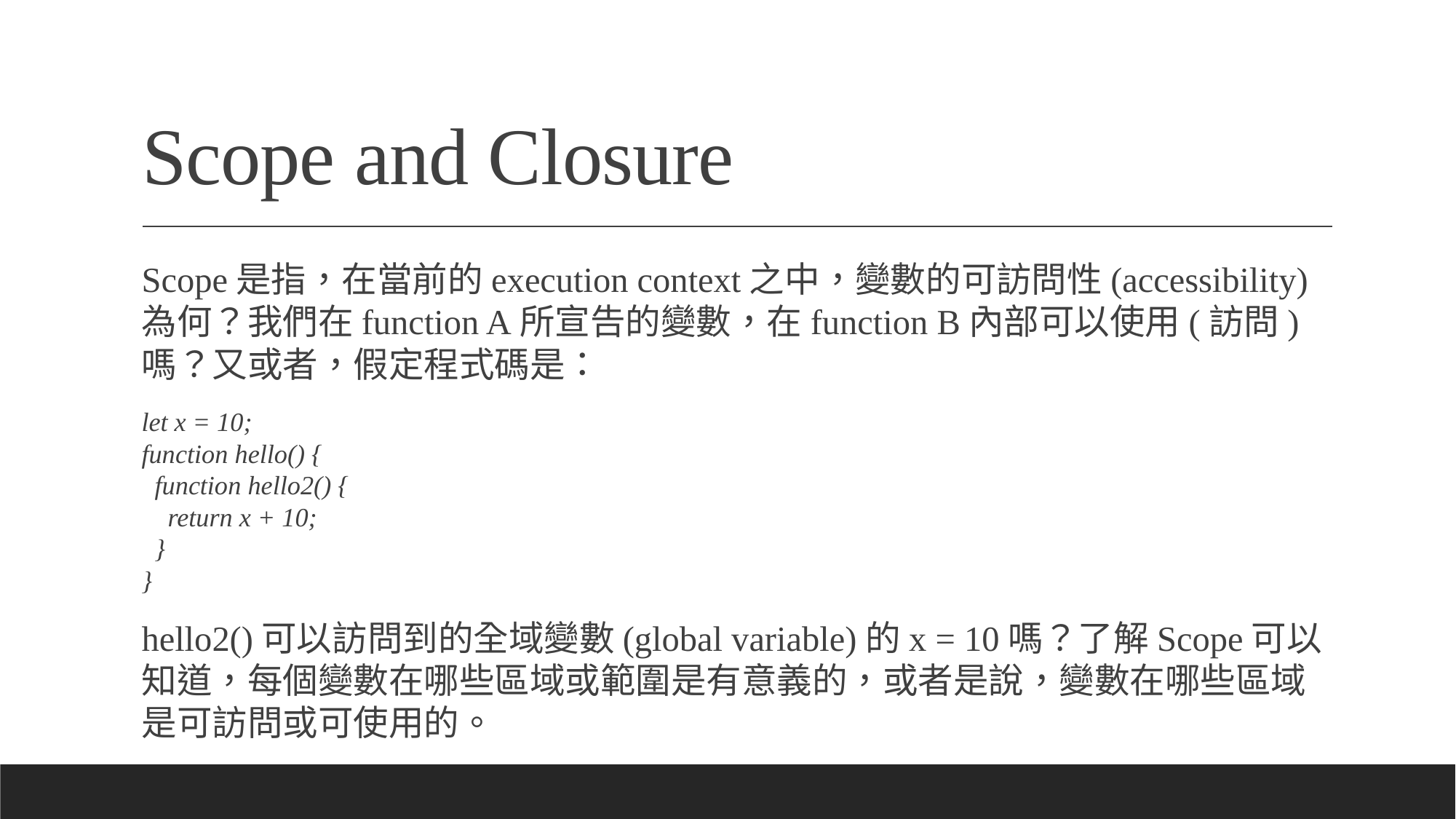

# Scope and Closure
Scope是指，在當前的execution context之中，變數的可訪問性(accessibility)為何？我們在function A所宣告的變數，在function B內部可以使用(訪問)嗎？又或者，假定程式碼是：
let x = 10;
function hello() {
  function hello2() {
    return x + 10;
  }
}
hello2()可以訪問到的全域變數(global variable)的x = 10嗎？了解Scope可以知道，每個變數在哪些區域或範圍是有意義的，或者是說，變數在哪些區域是可訪問或可使用的。